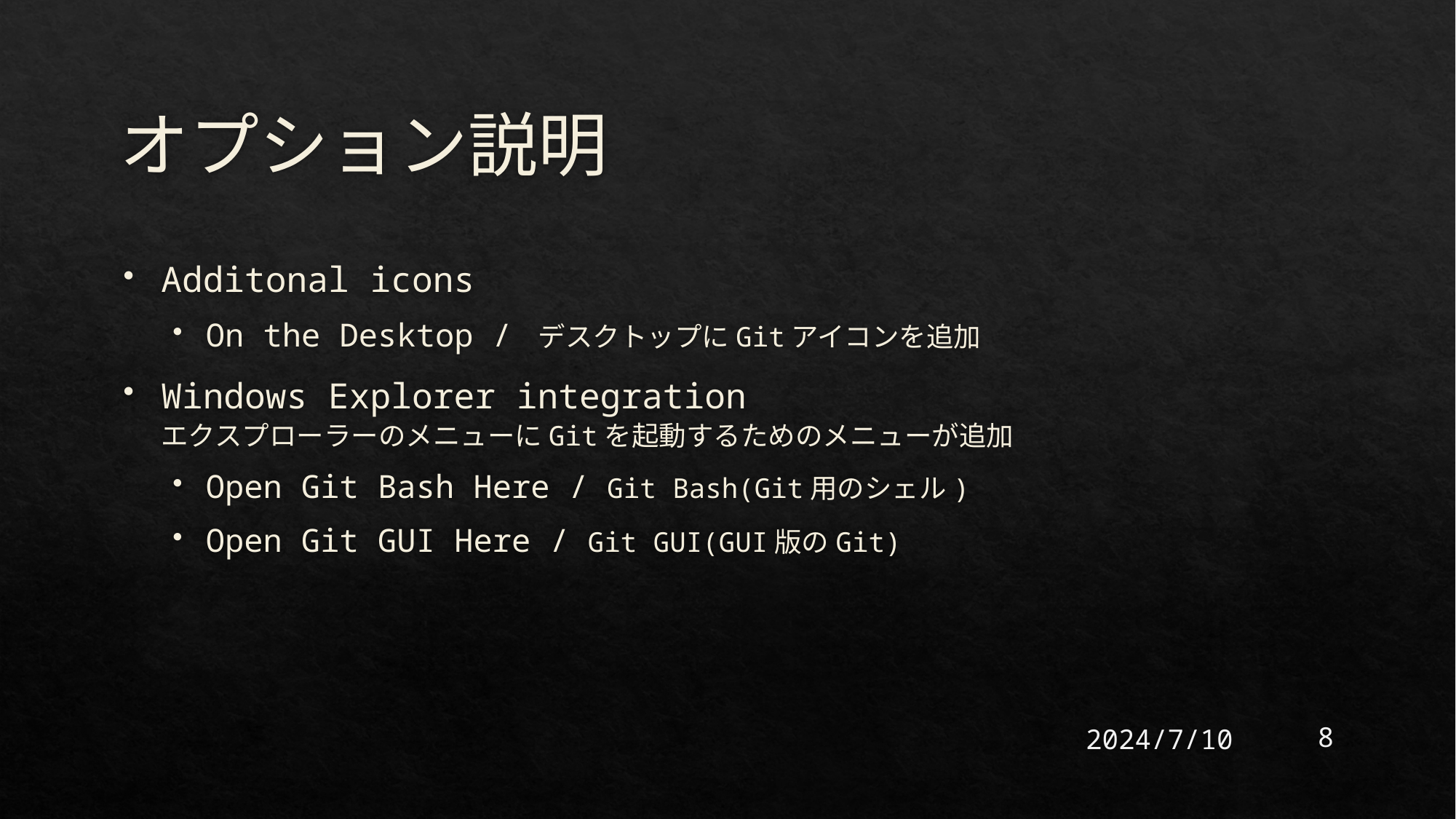

# オプション説明
Additonal icons
On the Desktop / デスクトップにGitアイコンを追加
Windows Explorer integration
エクスプローラーのメニューにGitを起動するためのメニューが追加
Open Git Bash Here / Git Bash(Git用のシェル)
Open Git GUI Here / Git GUI(GUI版のGit)
2024/7/10
8